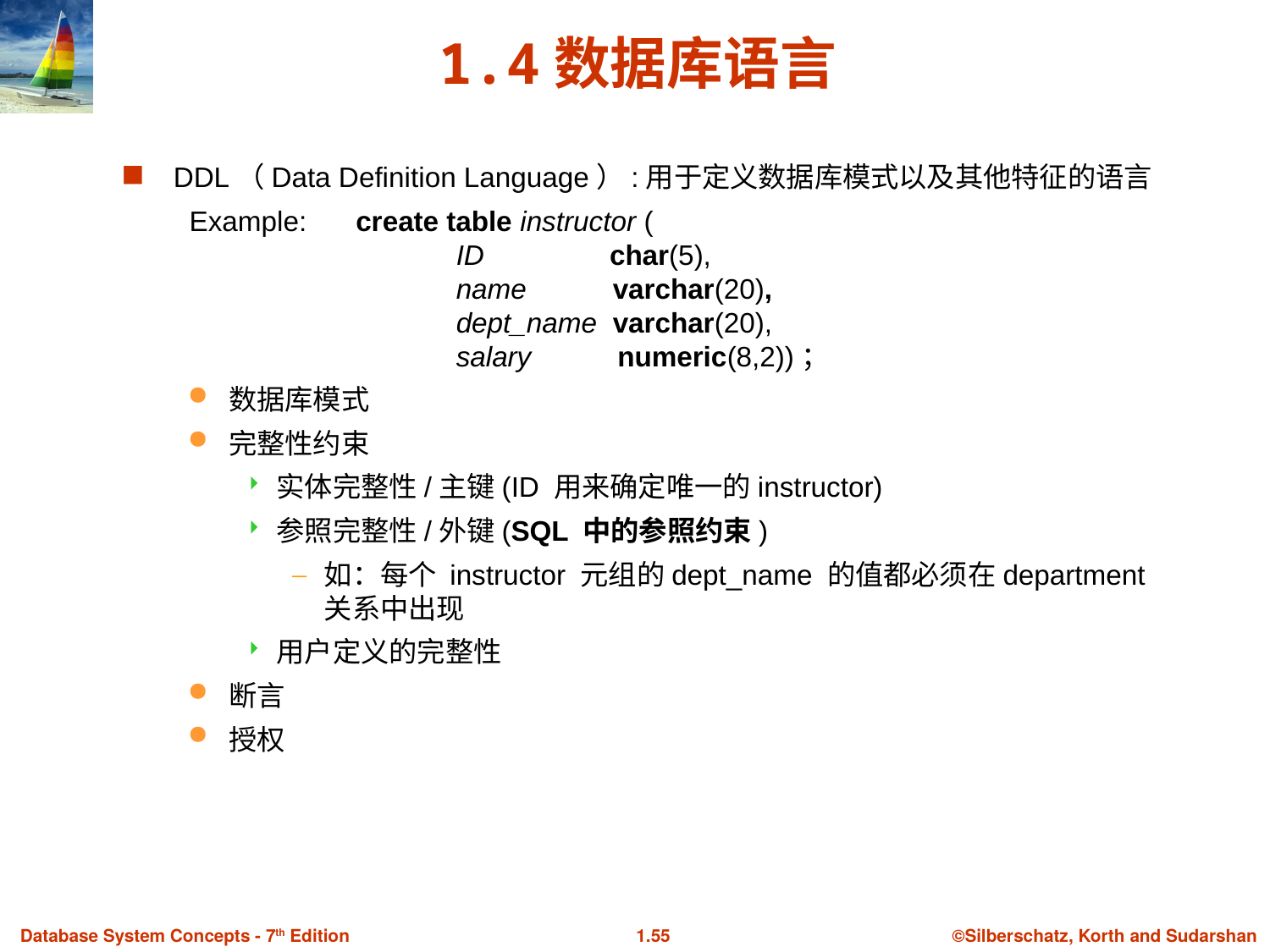

1.4数据库语言
DDL（Data Definition Language）:用于定义数据库模式以及其他特征的语言
Example:	create table instructor (
                             ID                char(5),
                             name           varchar(20),
                             dept_name  varchar(20),
                             salary           numeric(8,2))；
数据库模式
完整性约束
实体完整性/主键(ID 用来确定唯一的instructor)
参照完整性/外键(SQL 中的参照约束)
如：每个 instructor 元组的dept_name 的值都必须在department 关系中出现
用户定义的完整性
断言
授权